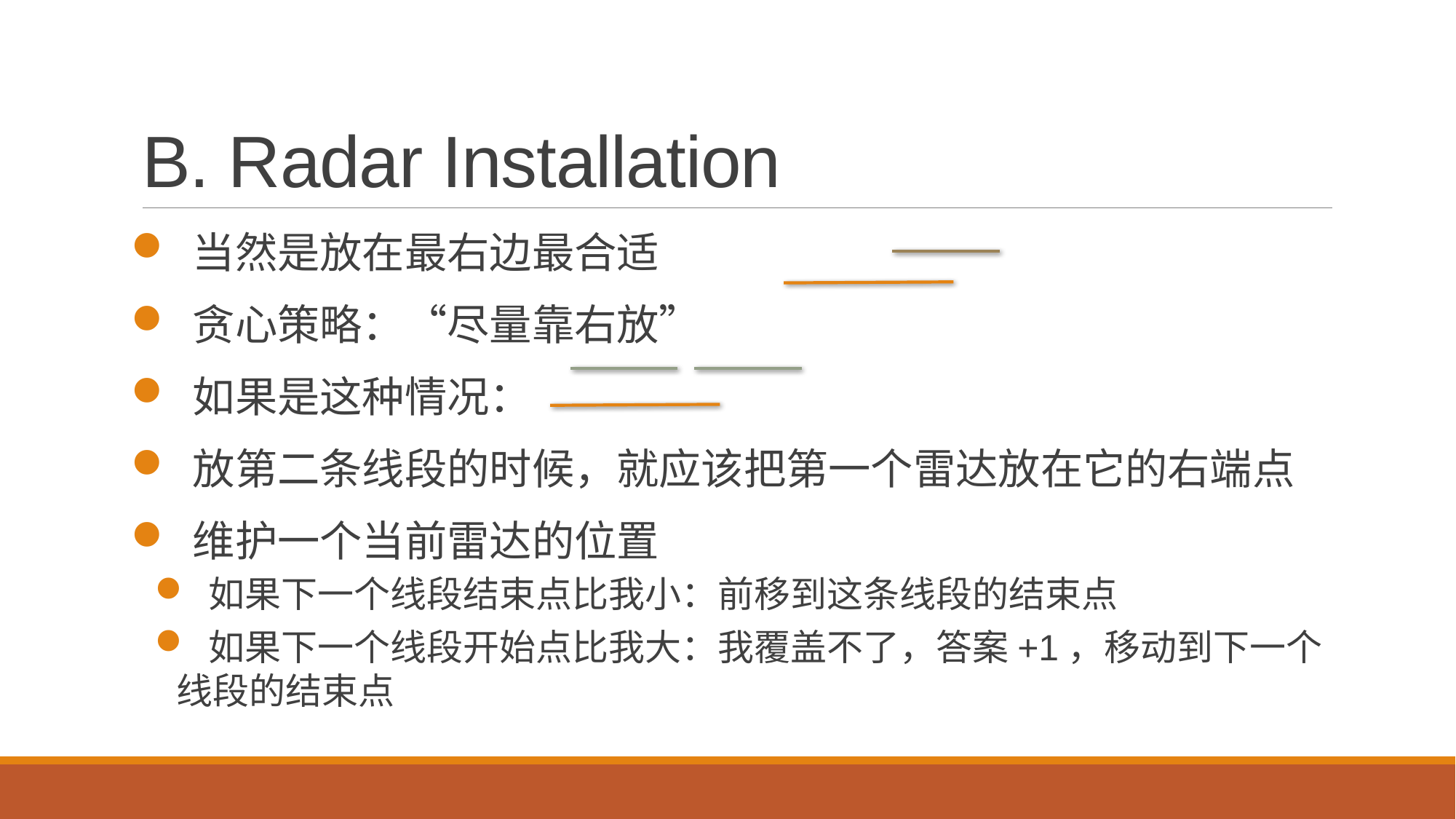

# B. Radar Installation
 当然是放在最右边最合适
 贪心策略：“尽量靠右放”
 如果是这种情况：
 放第二条线段的时候，就应该把第一个雷达放在它的右端点
 维护一个当前雷达的位置
 如果下一个线段结束点比我小：前移到这条线段的结束点
 如果下一个线段开始点比我大：我覆盖不了，答案+1，移动到下一个线段的结束点